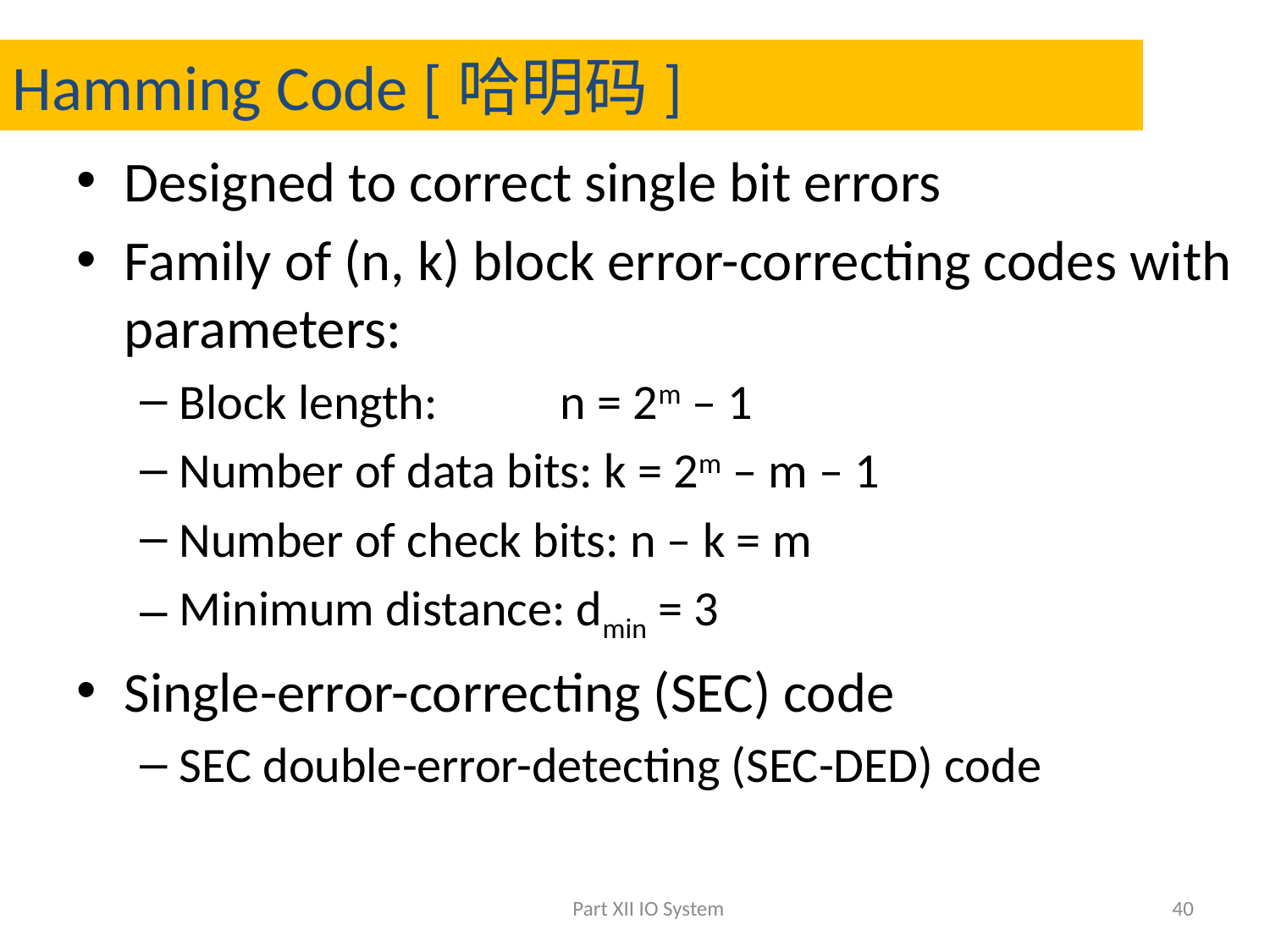

# Hamming Code [哈明码]
Designed to correct single bit errors
Family of (n, k) block error-correcting codes with parameters:
Block length:	n = 2m – 1
Number of data bits: k = 2m – m – 1
Number of check bits: n – k = m
Minimum distance: dmin = 3
Single-error-correcting (SEC) code
SEC double-error-detecting (SEC-DED) code

Part XII IO System
40